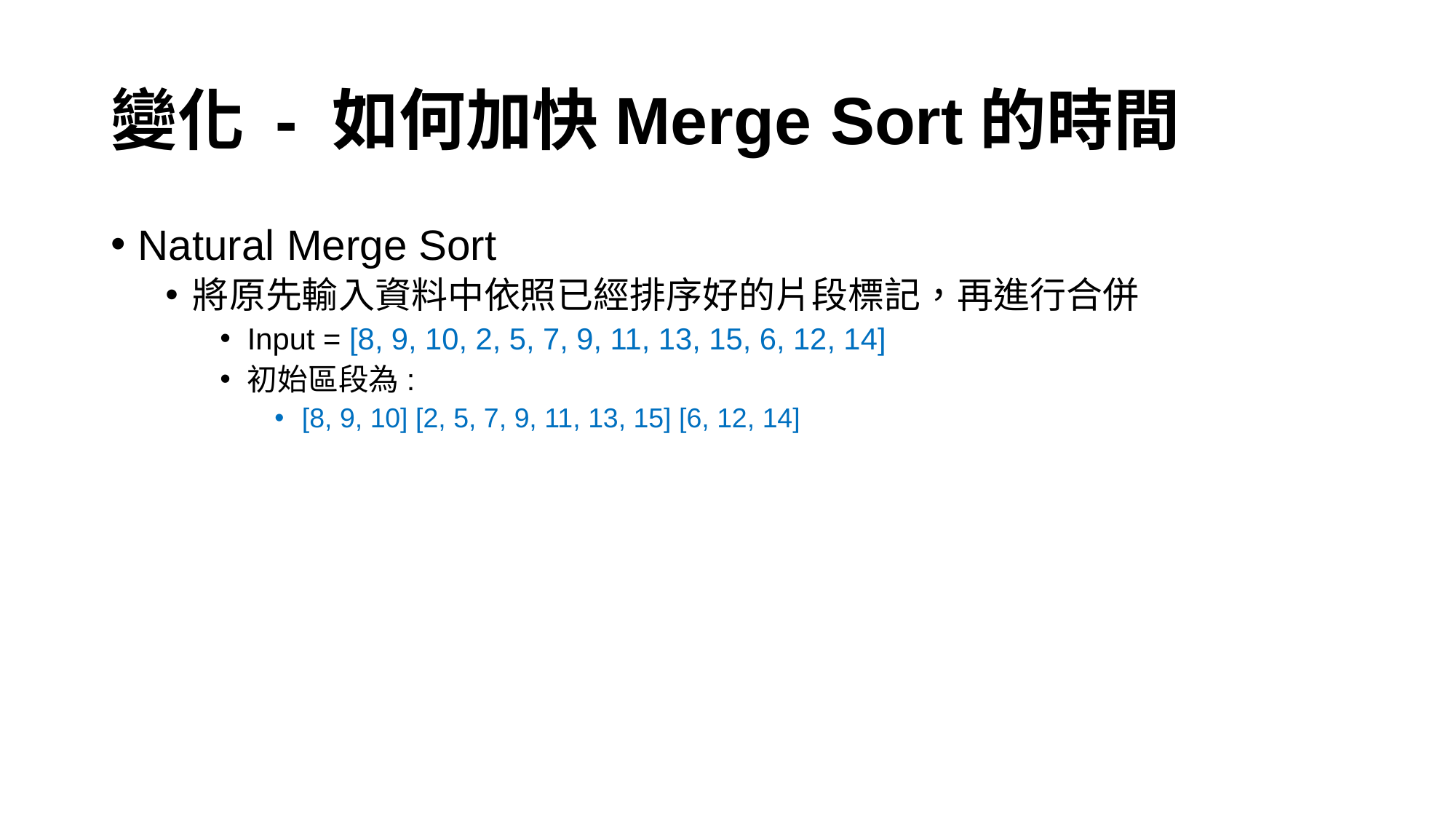

# 變化 - 如何加快Merge Sort的時間
Natural Merge Sort
將原先輸入資料中依照已經排序好的片段標記，再進行合併
Input = [8, 9, 10, 2, 5, 7, 9, 11, 13, 15, 6, 12, 14]
初始區段為:
[8, 9, 10] [2, 5, 7, 9, 11, 13, 15] [6, 12, 14]